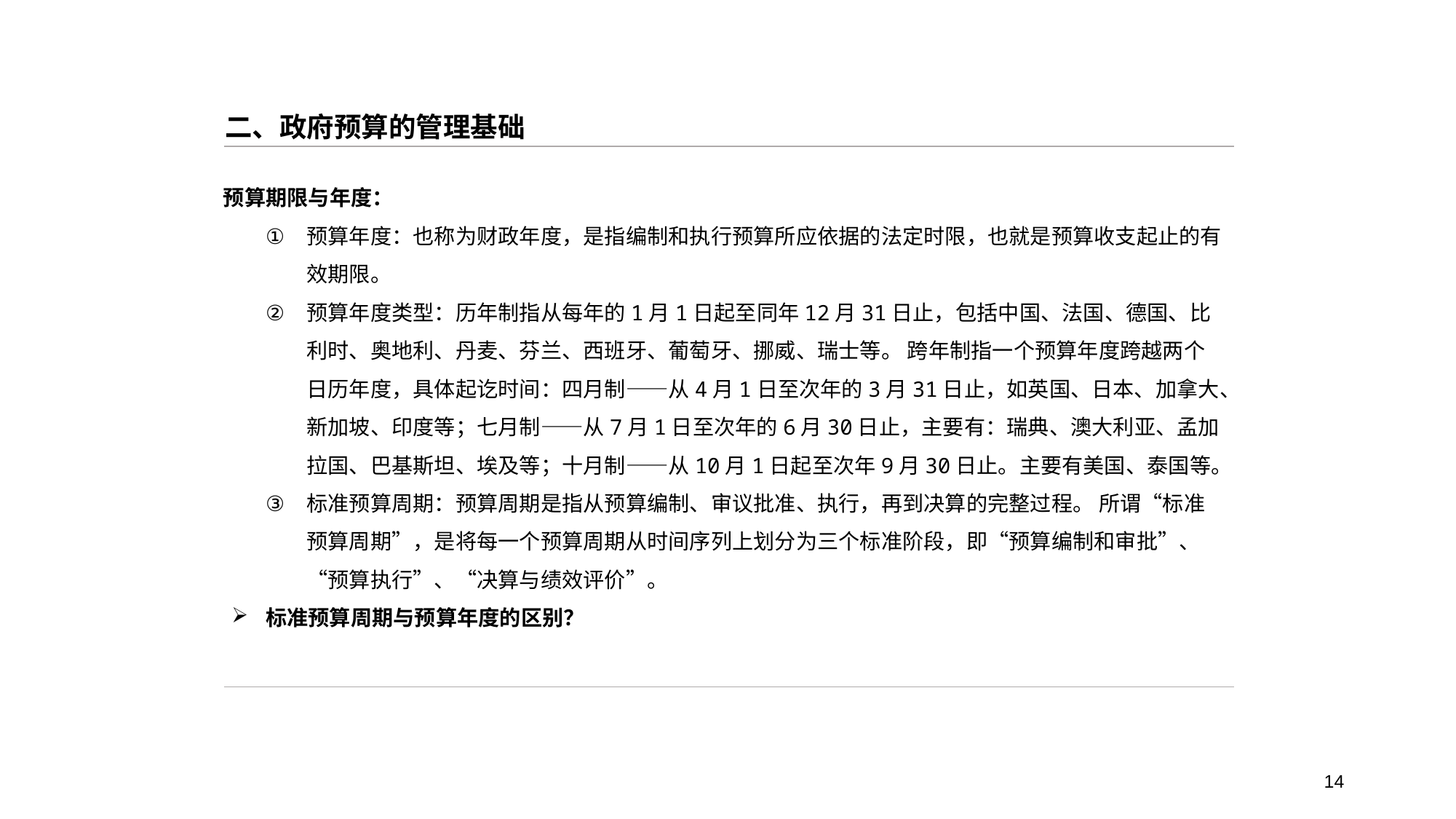

二、政府预算的管理基础
预算期限与年度：
预算年度：也称为财政年度，是指编制和执行预算所应依据的法定时限，也就是预算收支起止的有效期限。
预算年度类型：历年制指从每年的1月1日起至同年12月31日止，包括中国、法国、德国、比利时、奥地利、丹麦、芬兰、西班牙、葡萄牙、挪威、瑞士等。 跨年制指一个预算年度跨越两个日历年度，具体起讫时间：四月制——从4月1日至次年的3月31日止，如英国、日本、加拿大、新加坡、印度等；七月制——从7月1日至次年的6月30日止，主要有：瑞典、澳大利亚、孟加拉国、巴基斯坦、埃及等；十月制——从10月1日起至次年9月30日止。主要有美国、泰国等。
标准预算周期：预算周期是指从预算编制、审议批准、执行，再到决算的完整过程。 所谓“标准预算周期”，是将每一个预算周期从时间序列上划分为三个标准阶段，即“预算编制和审批”、“预算执行”、“决算与绩效评价”。
标准预算周期与预算年度的区别？

14